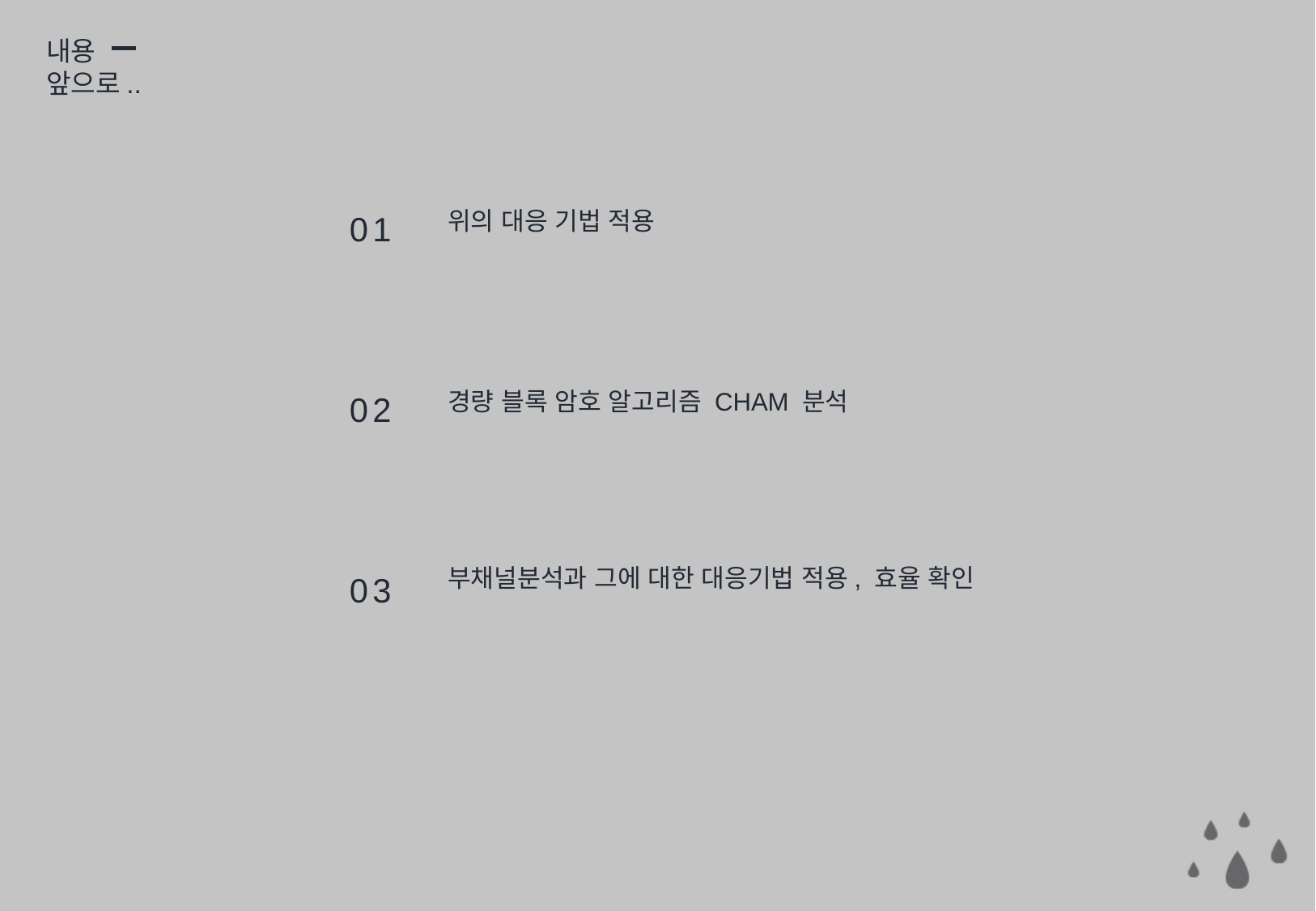

내용
앞으로..
0 1
위의 대응 기법 적용
0 2
경량 블록 암호 알고리즘 CHAM 분석
0 3
부채널분석과 그에 대한 대응기법 적용, 효율 확인